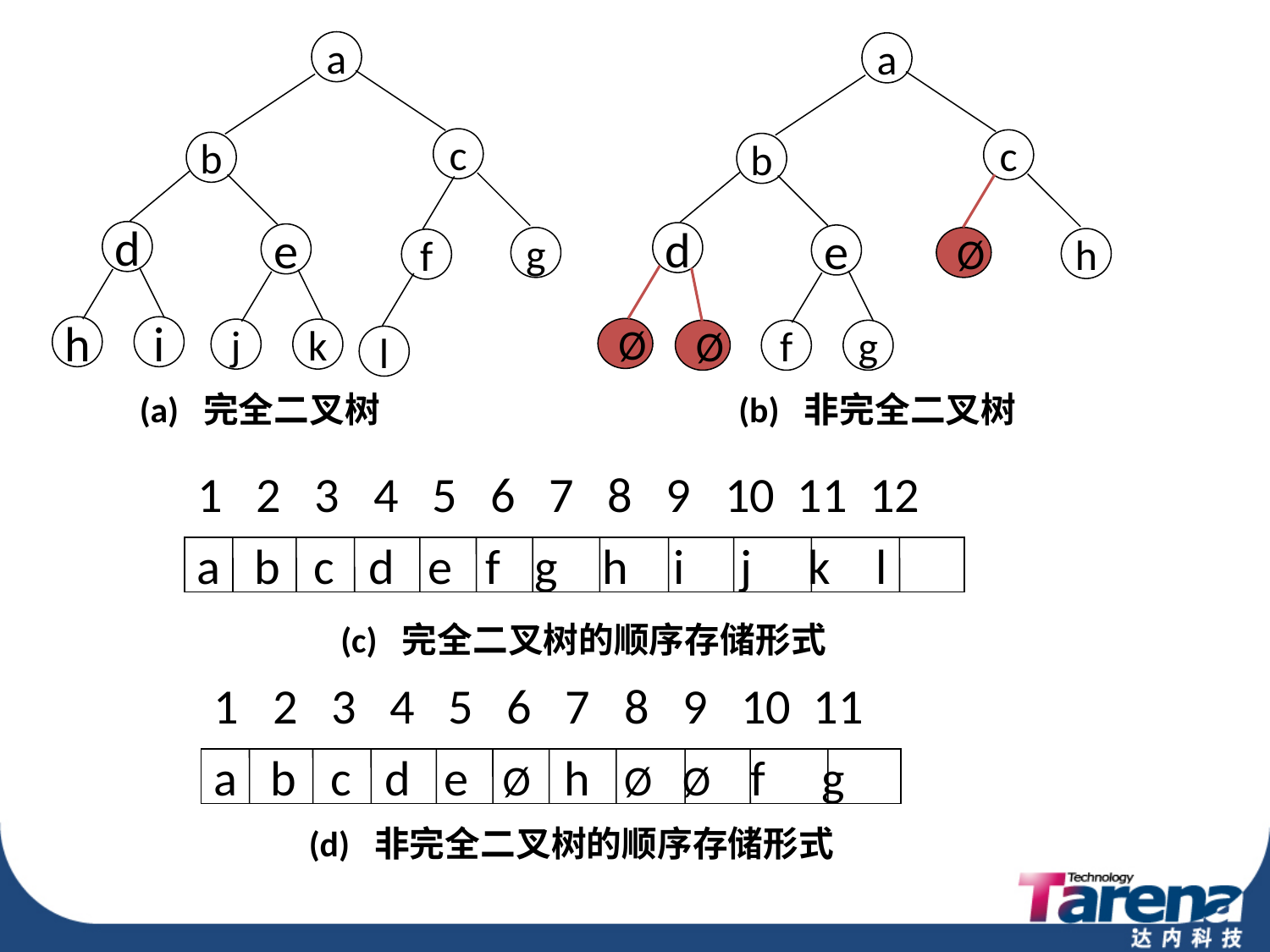

a

c
b

d

h
i
e

j
k
g
f

l
a

c
b

d
e

f
g
h

Ø

Ø
Ø
(a)  完全二叉树
(b)  非完全二叉树
1   2   3   4   5   6   7   8   9   10  11  12
a   b   c   d   e   f   g    h    i     j     k    l

(c)  完全二叉树的顺序存储形式
1   2   3   4   5   6   7   8   9   10  11
a   b   c   d   e   Ø   h   Ø   Ø    f     g

(d)  非完全二叉树的顺序存储形式